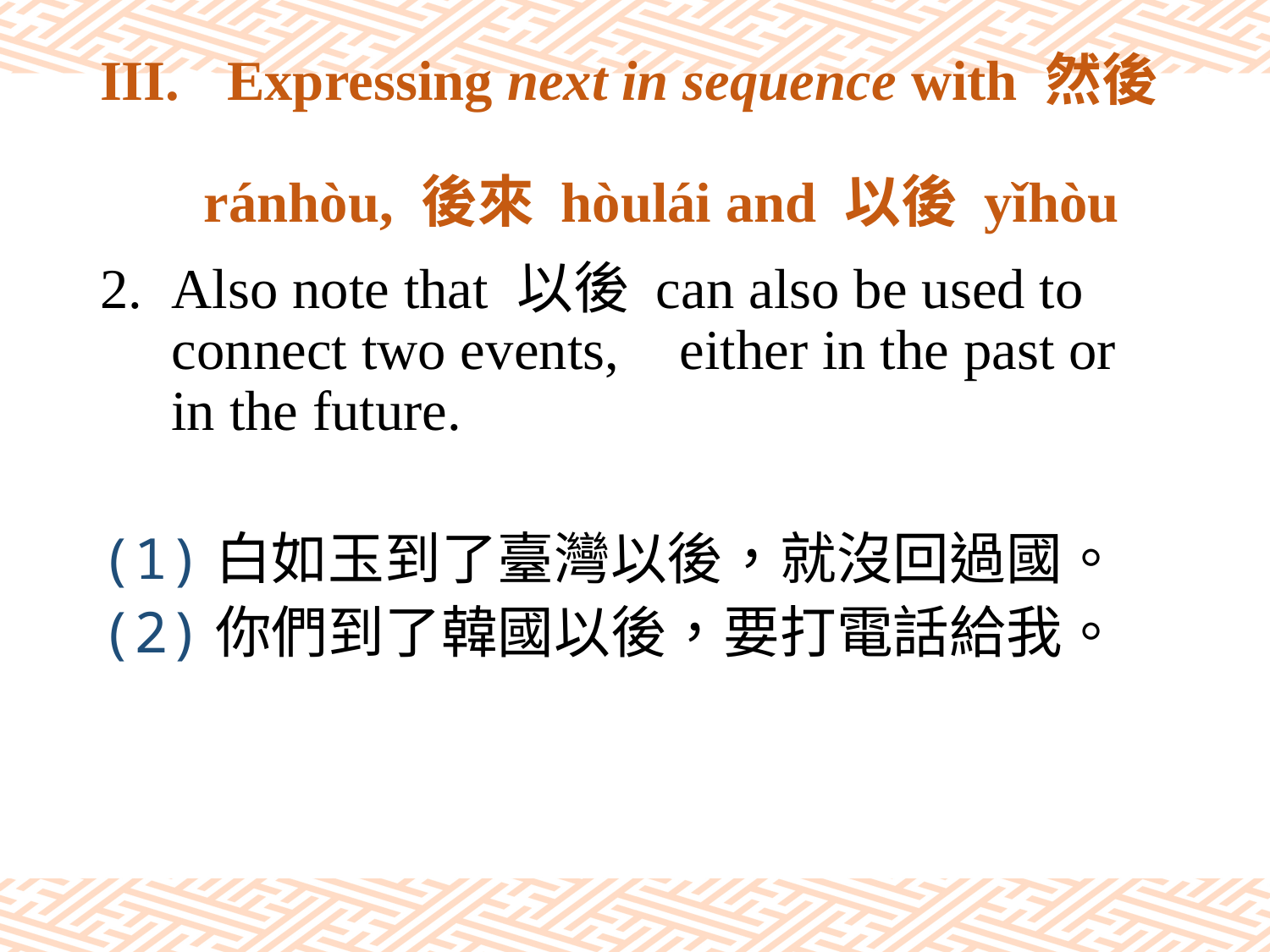

# III.	Expressing next in sequence with 然後 ránhòu, 後來 hòulái and 以後 yǐhòu
Also note that 以後 can also be used to connect two events, 	either in the past or in the future.

(1)白如玉到了臺灣以後，就沒回過國。
(2)你們到了韓國以後，要打電話給我。